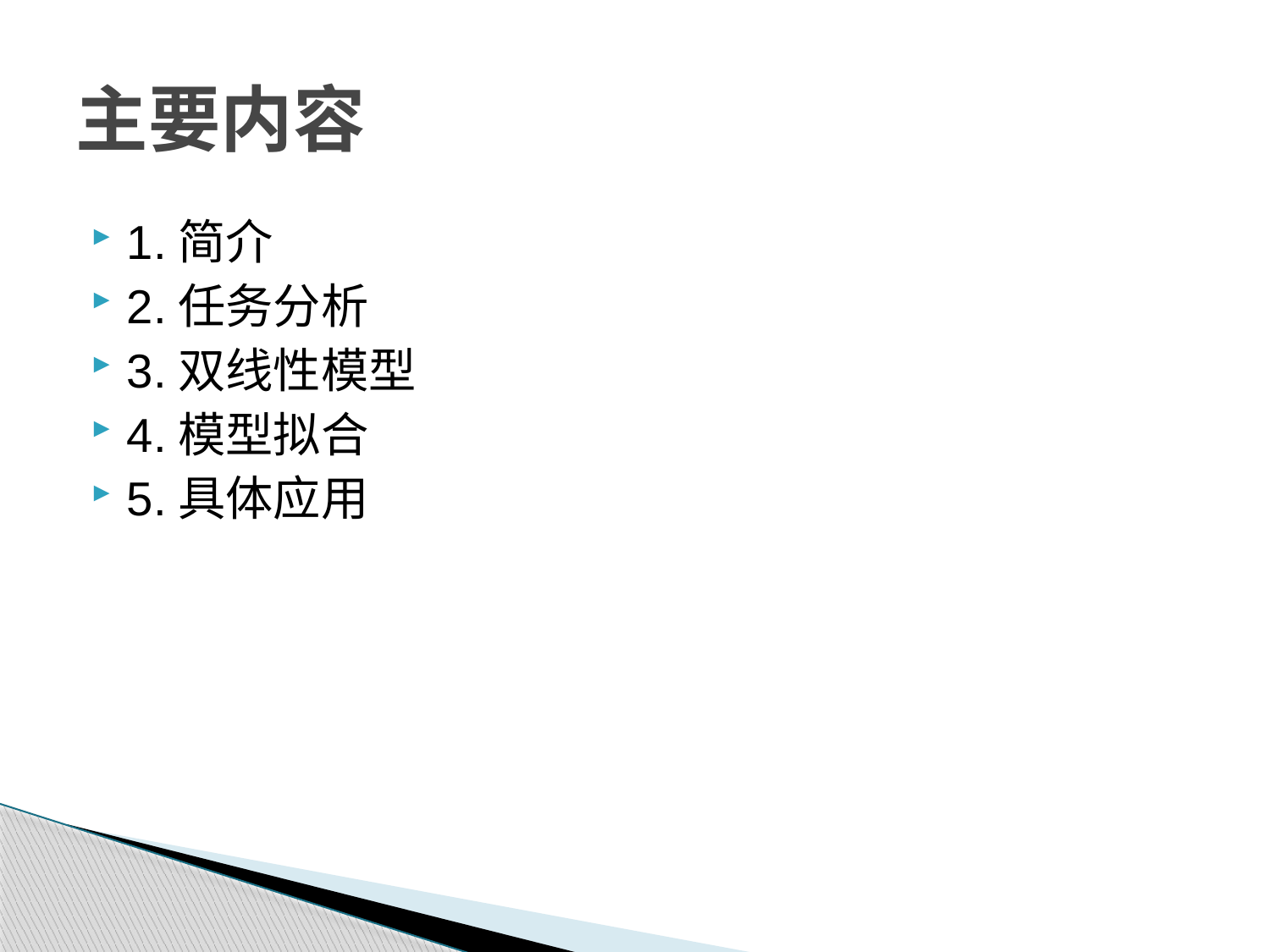

# 主要内容
1.简介
2.任务分析
3.双线性模型
4.模型拟合
5.具体应用